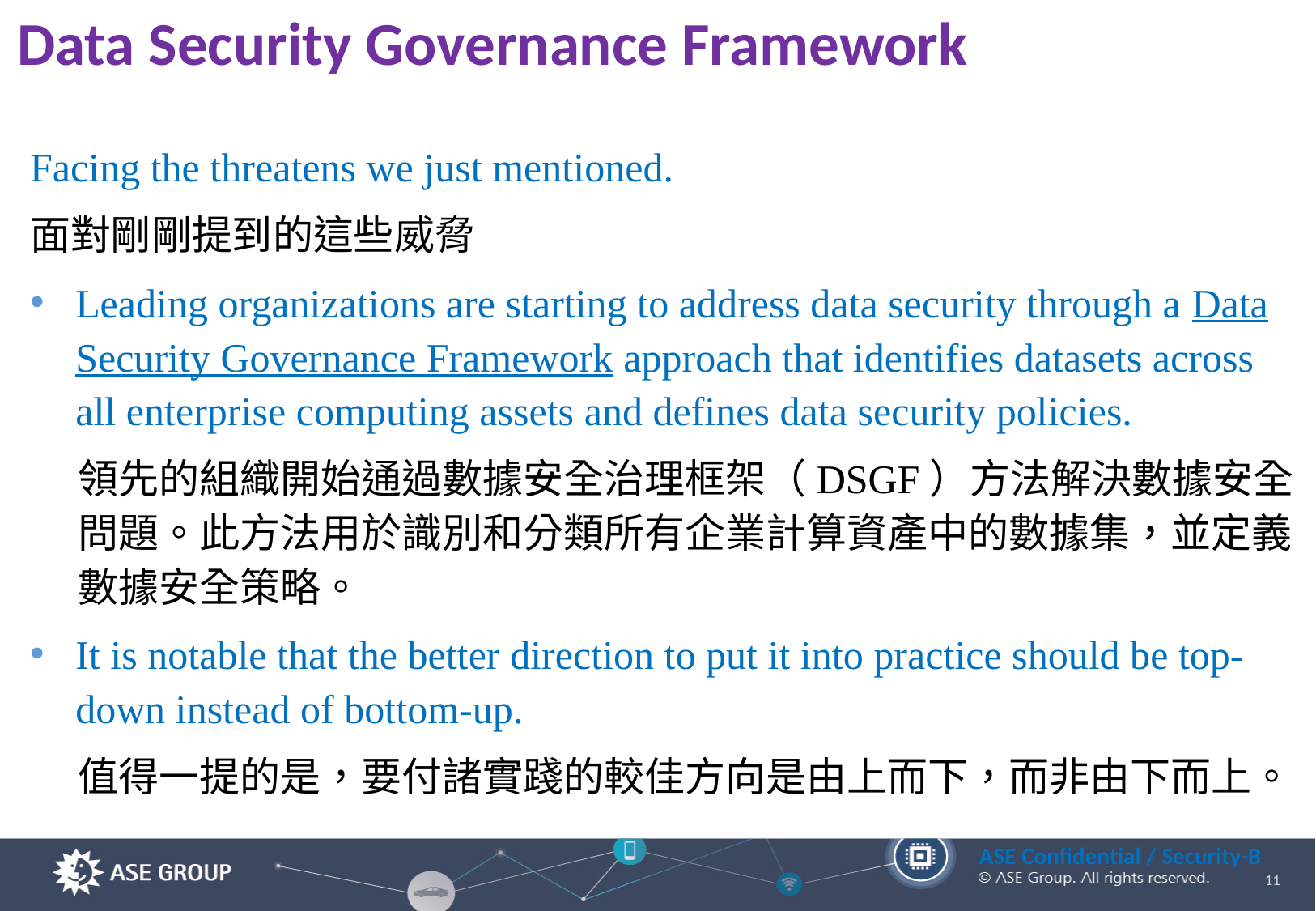

# Data Security Governance Framework
Facing the threatens we just mentioned.
面對剛剛提到的這些威脅
Leading organizations are starting to address data security through a Data Security Governance Framework approach that identifies datasets across all enterprise computing assets and defines data security policies.
領先的組織開始通過數據安全治理框架（DSGF）方法解決數據安全問題。此方法用於識別和分類所有企業計算資產中的數據集，並定義數據安全策略。
It is notable that the better direction to put it into practice should be top-down instead of bottom-up.
值得一提的是，要付諸實踐的較佳方向是由上而下，而非由下而上。